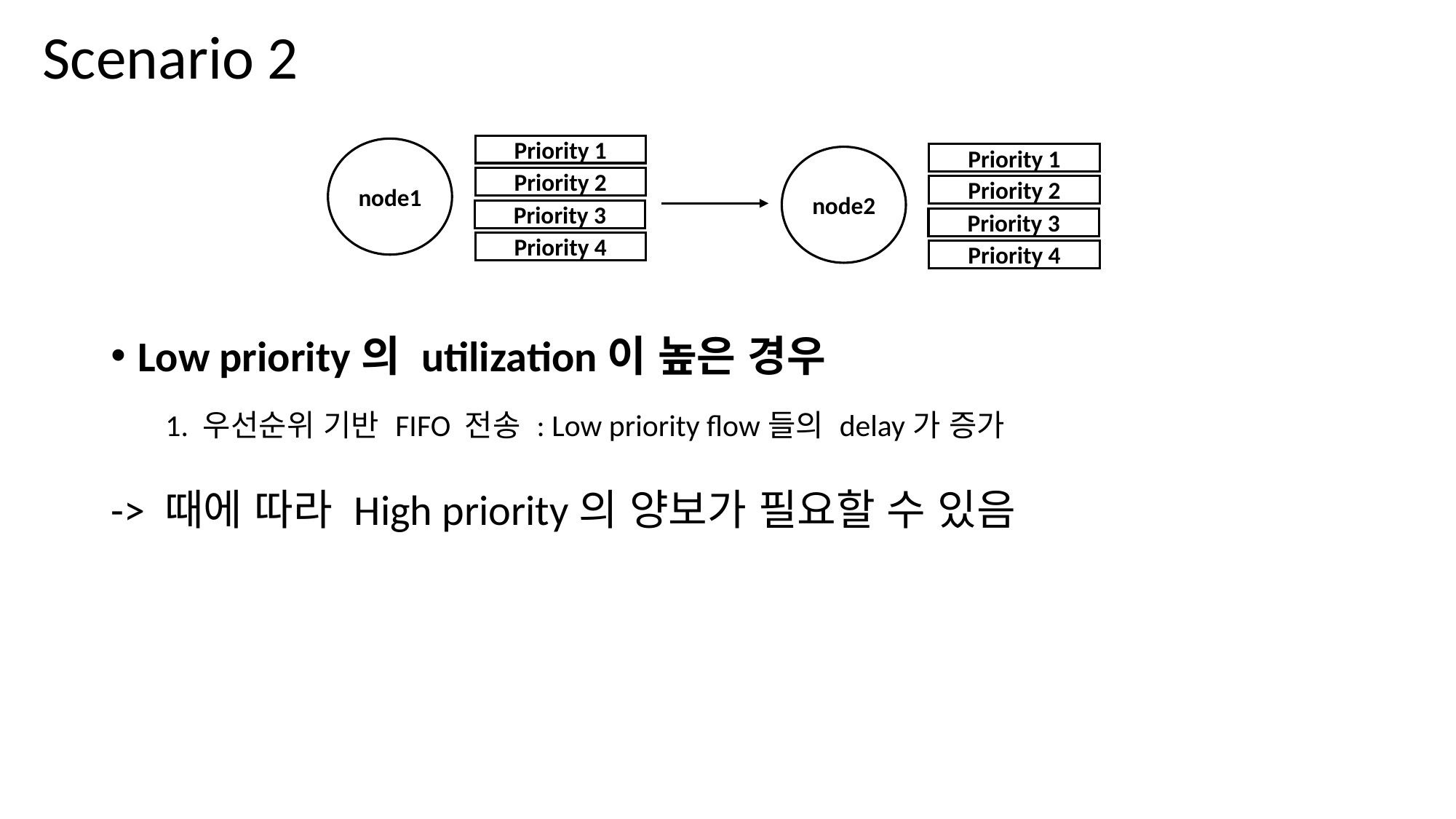

# Scenario 2
Priority 1
node1
Priority 1
node2
Priority 2
Priority 2
Priority 3
Priority 3
Priority 4
Priority 4
Low priority의 utilization이 높은 경우
1. 우선순위 기반 FIFO 전송 : Low priority flow들의 delay가 증가
-> 때에 따라 High priority의 양보가 필요할 수 있음